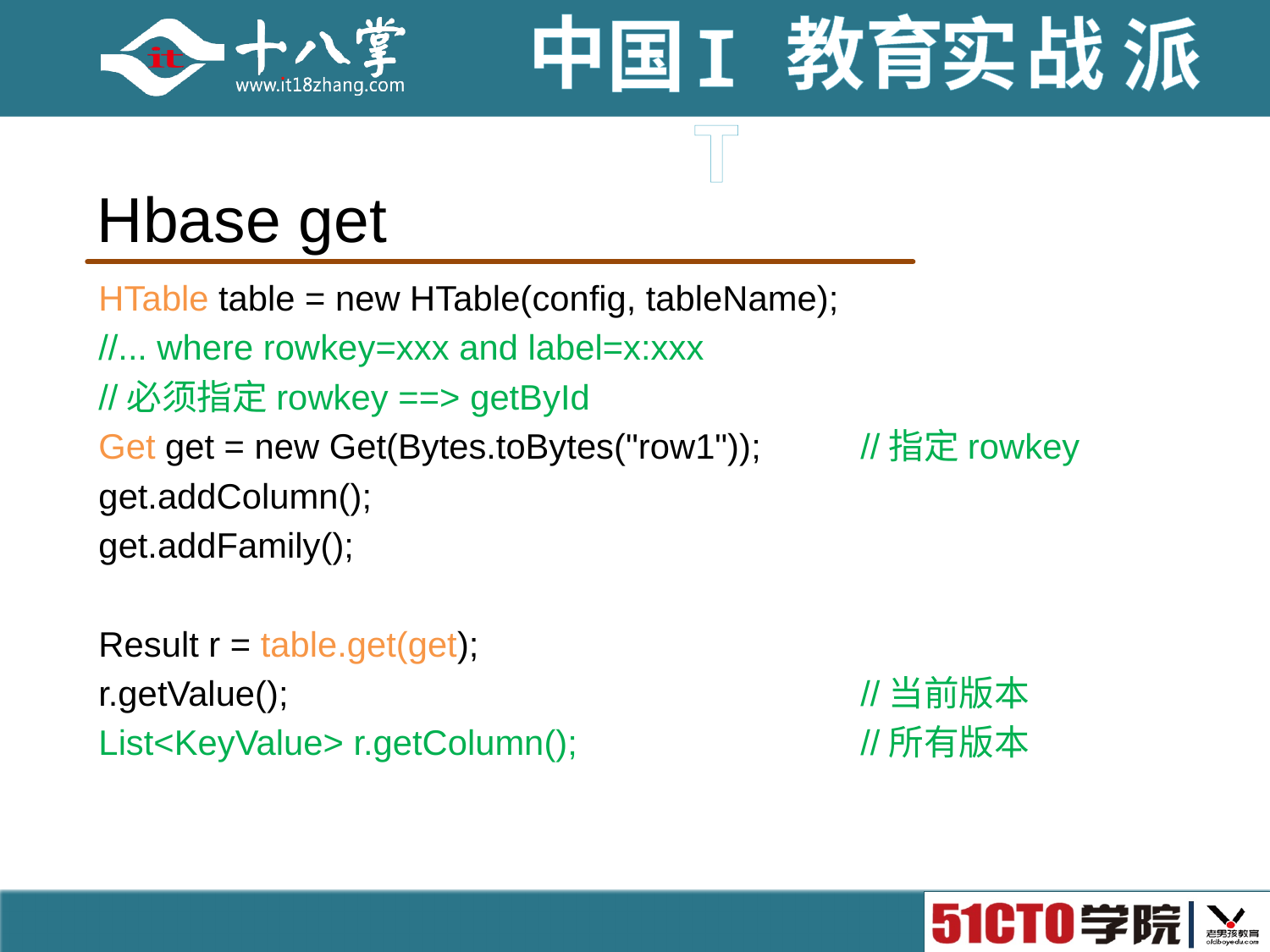

# Hbase get
HTable table = new HTable(config, tableName);
//... where rowkey=xxx and label=x:xxx
//必须指定rowkey ==> getById
Get get = new Get(Bytes.toBytes("row1")); 	//指定rowkey
get.addColumn();
get.addFamily();

Result r = table.get(get);
r.getValue();					//当前版本
List<KeyValue> r.getColumn();			//所有版本